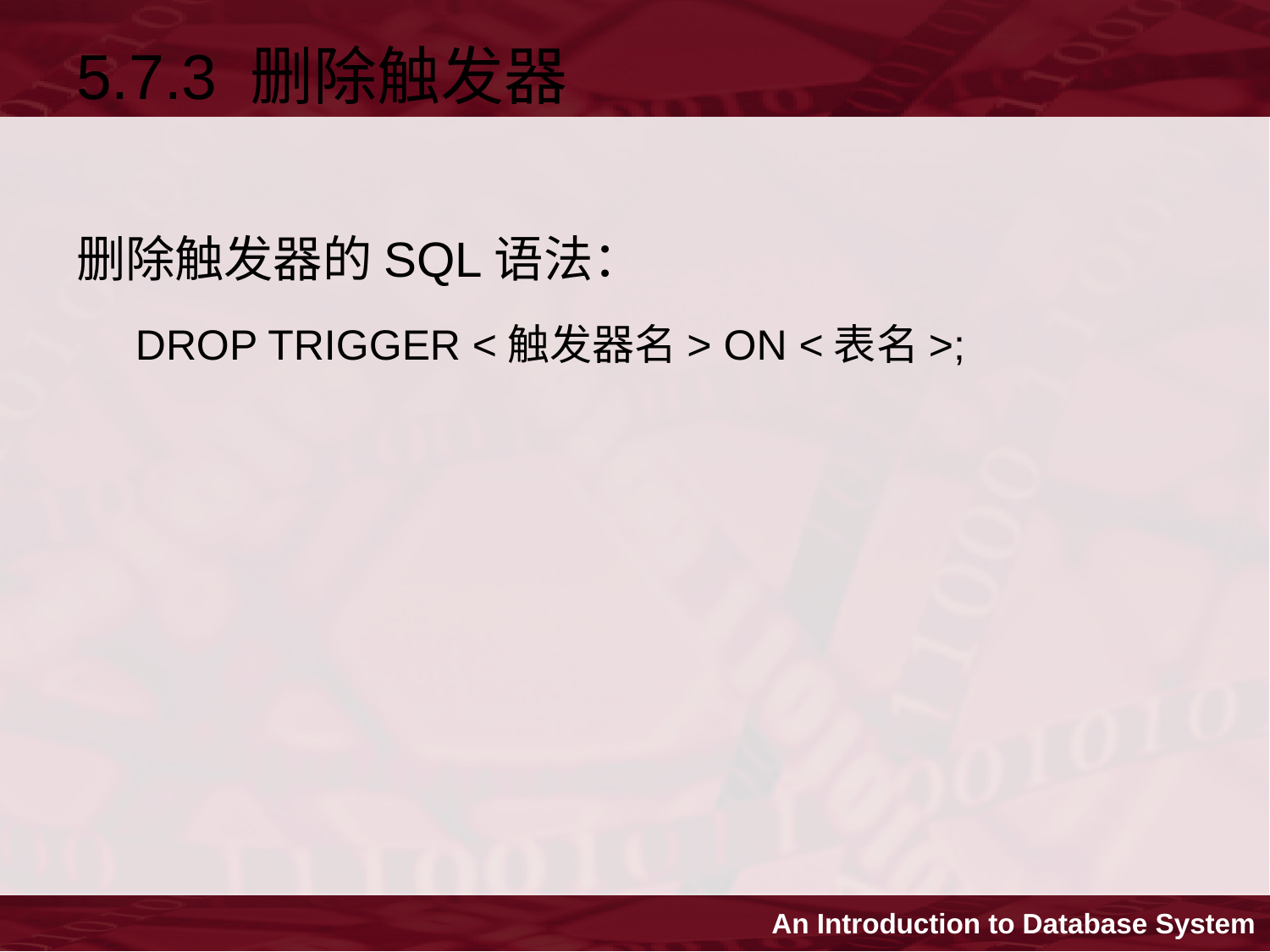

5.7.3 删除触发器
删除触发器的SQL语法：
     DROP TRIGGER <触发器名> ON <表名>;